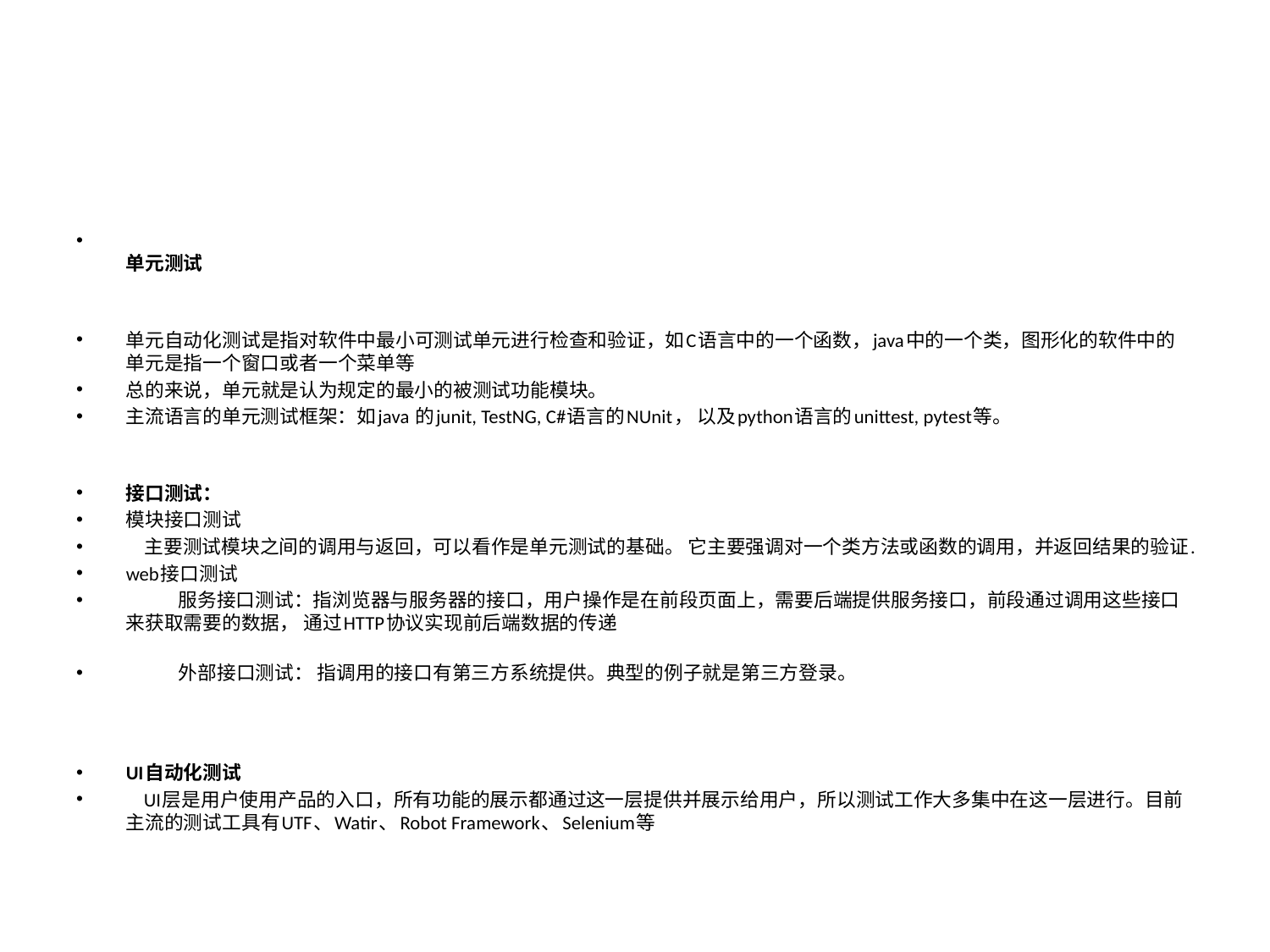

#
单元测试

单元自动化测试是指对软件中最小可测试单元进行检查和验证，如C语言中的一个函数，java中的一个类，图形化的软件中的单元是指一个窗口或者一个菜单等
总的来说，单元就是认为规定的最小的被测试功能模块。
主流语言的单元测试框架：如java 的junit, TestNG, C#语言的NUnit， 以及python语言的unittest, pytest等。

接口测试：
模块接口测试
    主要测试模块之间的调用与返回，可以看作是单元测试的基础。 它主要强调对一个类方法或函数的调用，并返回结果的验证.
web接口测试
            服务接口测试：指浏览器与服务器的接口，用户操作是在前段页面上，需要后端提供服务接口，前段通过调用这些接口来获取需要的数据， 通过HTTP协议实现前后端数据的传递
            外部接口测试： 指调用的接口有第三方系统提供。典型的例子就是第三方登录。

UI自动化测试
    UI层是用户使用产品的入口，所有功能的展示都通过这一层提供并展示给用户，所以测试工作大多集中在这一层进行。目前主流的测试工具有UTF、Watir、Robot Framework、Selenium等